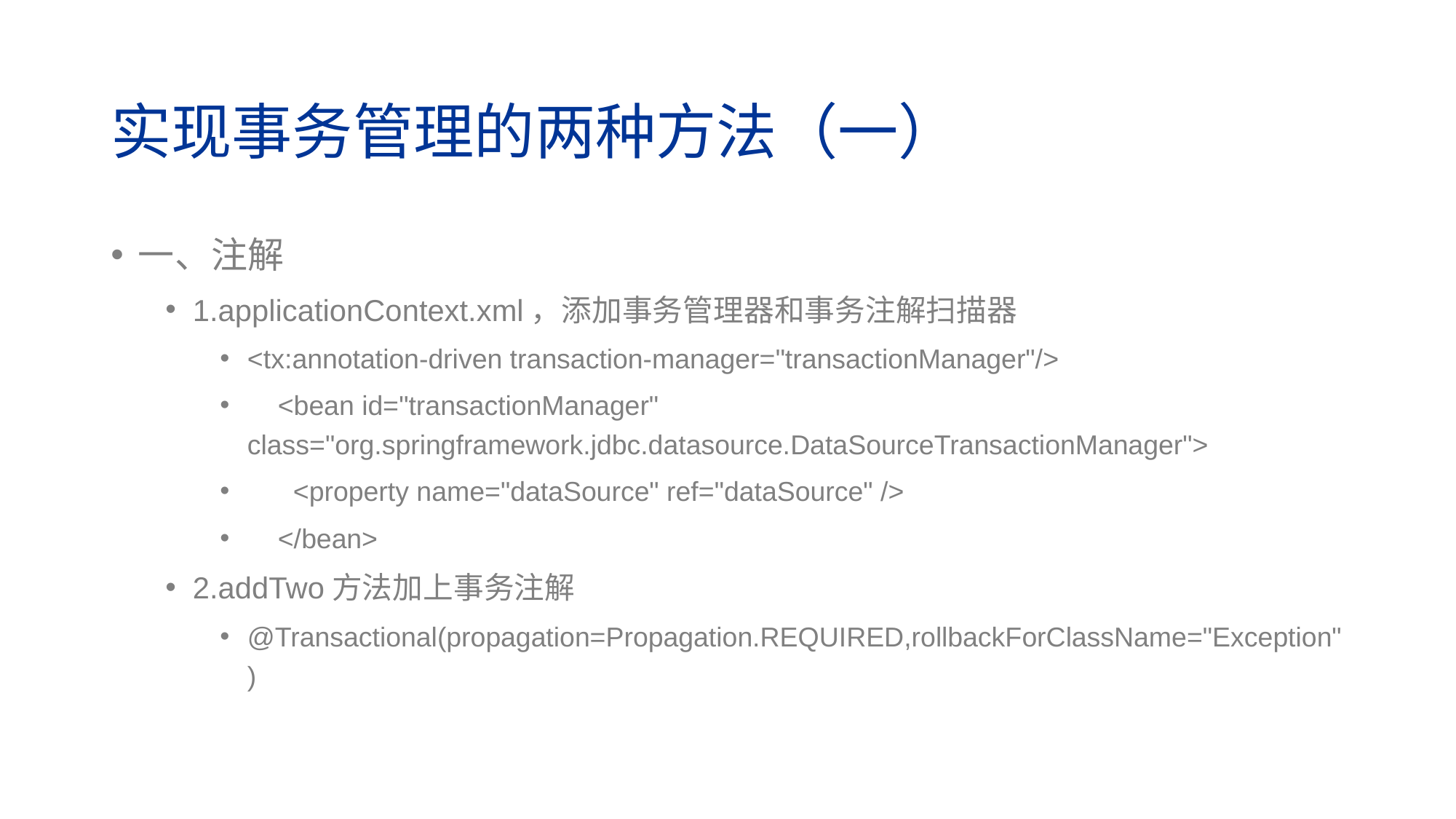

# 实现事务管理的两种方法（一）
一、注解
1.applicationContext.xml，添加事务管理器和事务注解扫描器
<tx:annotation-driven transaction-manager="transactionManager"/>
    <bean id="transactionManager" class="org.springframework.jdbc.datasource.DataSourceTransactionManager">
      <property name="dataSource" ref="dataSource" />
    </bean>
2.addTwo方法加上事务注解
@Transactional(propagation=Propagation.REQUIRED,rollbackForClassName="Exception")